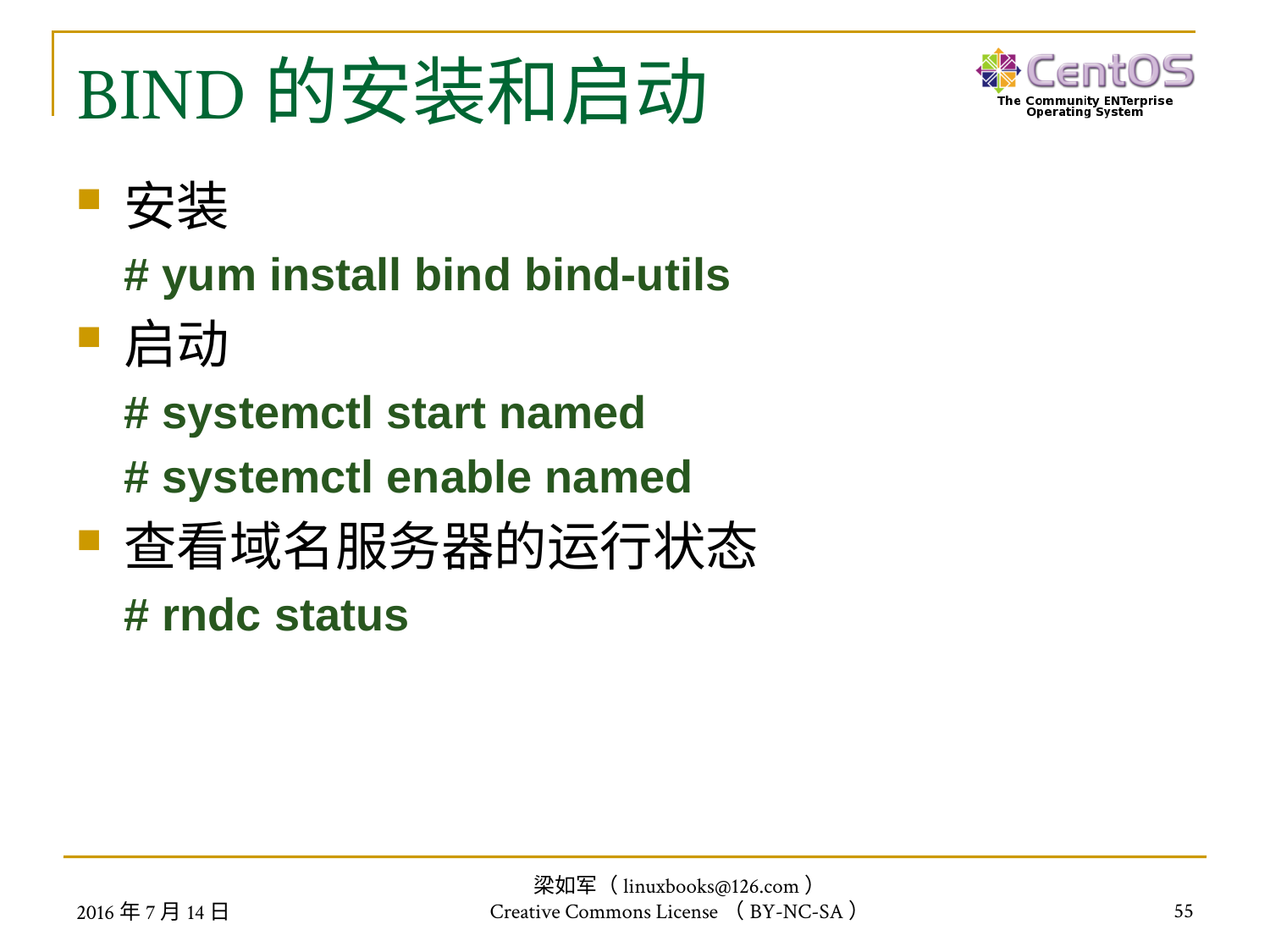

# BIND的安装和启动
安装
# yum install bind bind-utils
启动
# systemctl start named
# systemctl enable named
查看域名服务器的运行状态
# rndc status
梁如军（linuxbooks@126.com）
Creative Commons License（BY-NC-SA）
2016年7月14日
55